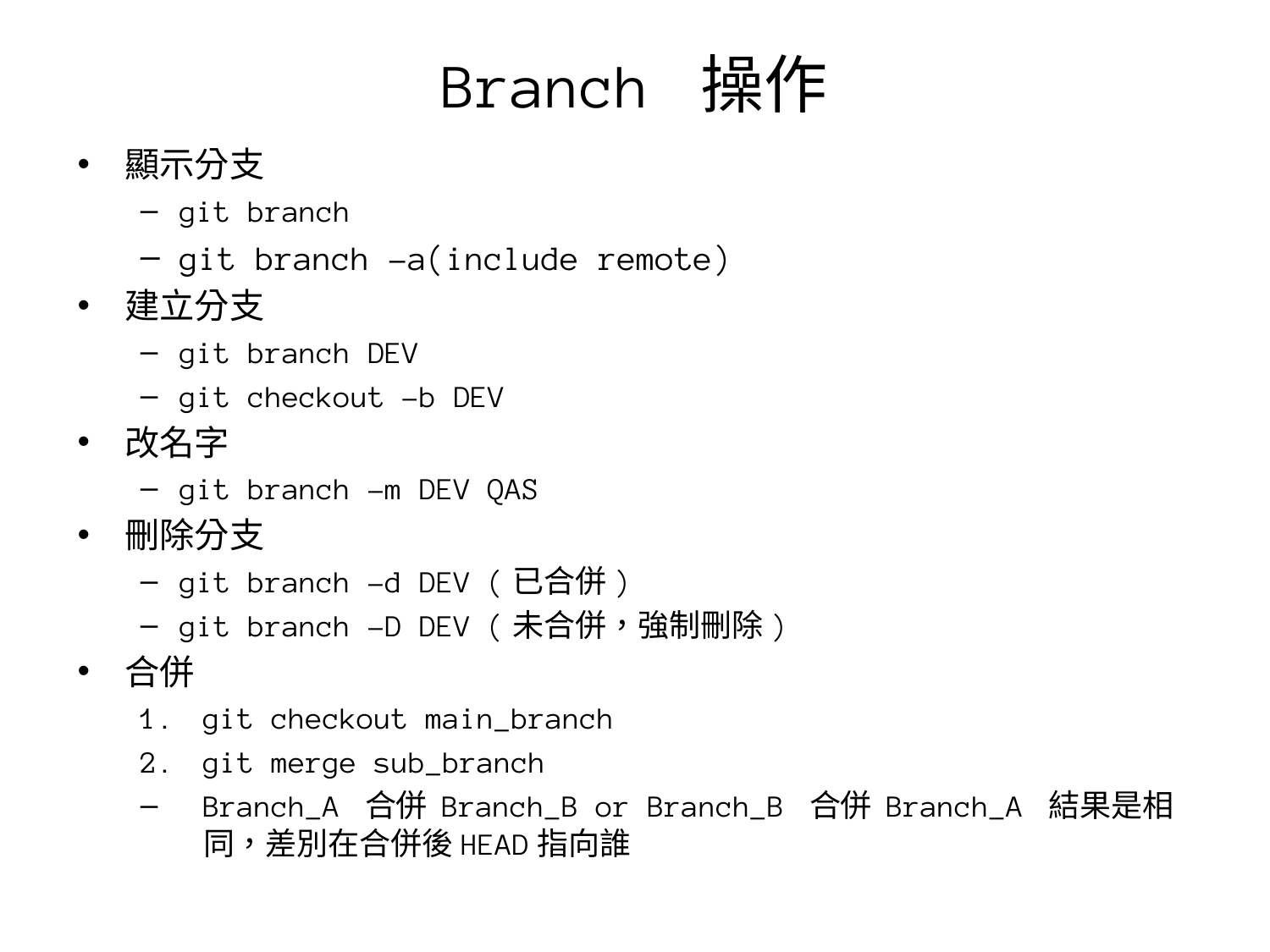

# Branch 操作
顯示分支
git branch
git branch -a(include remote)
建立分支
git branch DEV
git checkout -b DEV
改名字
git branch -m DEV QAS
刪除分支
git branch -d DEV (已合併)
git branch -D DEV (未合併，強制刪除)
合併
git checkout main_branch
git merge sub_branch
Branch_A 合併 Branch_B or Branch_B 合併 Branch_A 結果是相同，差別在合併後HEAD指向誰